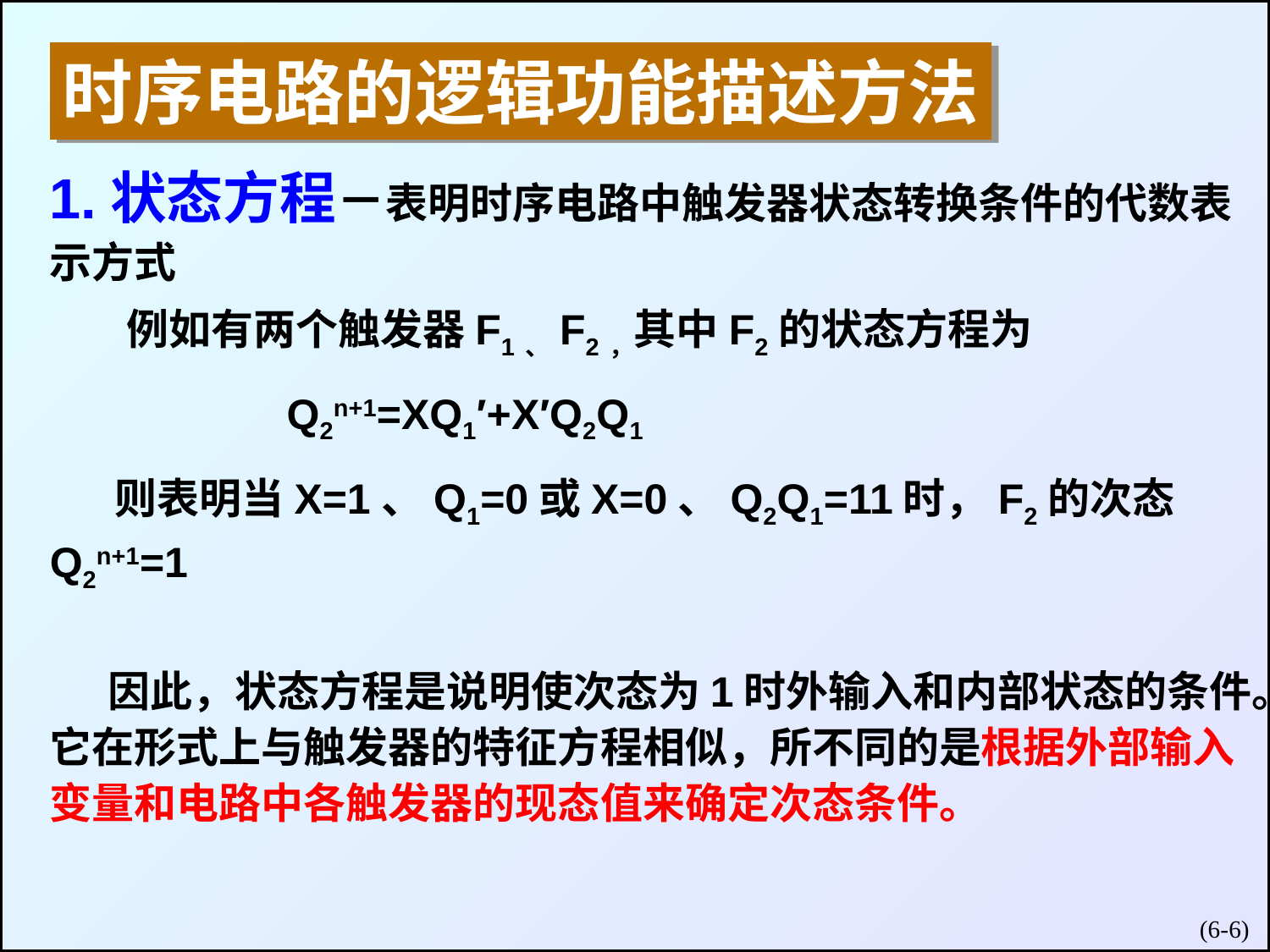

时序电路的逻辑功能描述方法
1.状态方程－表明时序电路中触发器状态转换条件的代数表示方式
       例如有两个触发器F1、F2，其中F2的状态方程为
                    Q2n+1=XQ1′+X′Q2Q1
          则表明当X=1、Q1=0或X=0、Q2Q1=11时，F2的次态Q2n+1=1

     因此，状态方程是说明使次态为1时外输入和内部状态的条件。它在形式上与触发器的特征方程相似，所不同的是根据外部输入变量和电路中各触发器的现态值来确定次态条件。

(6-6)